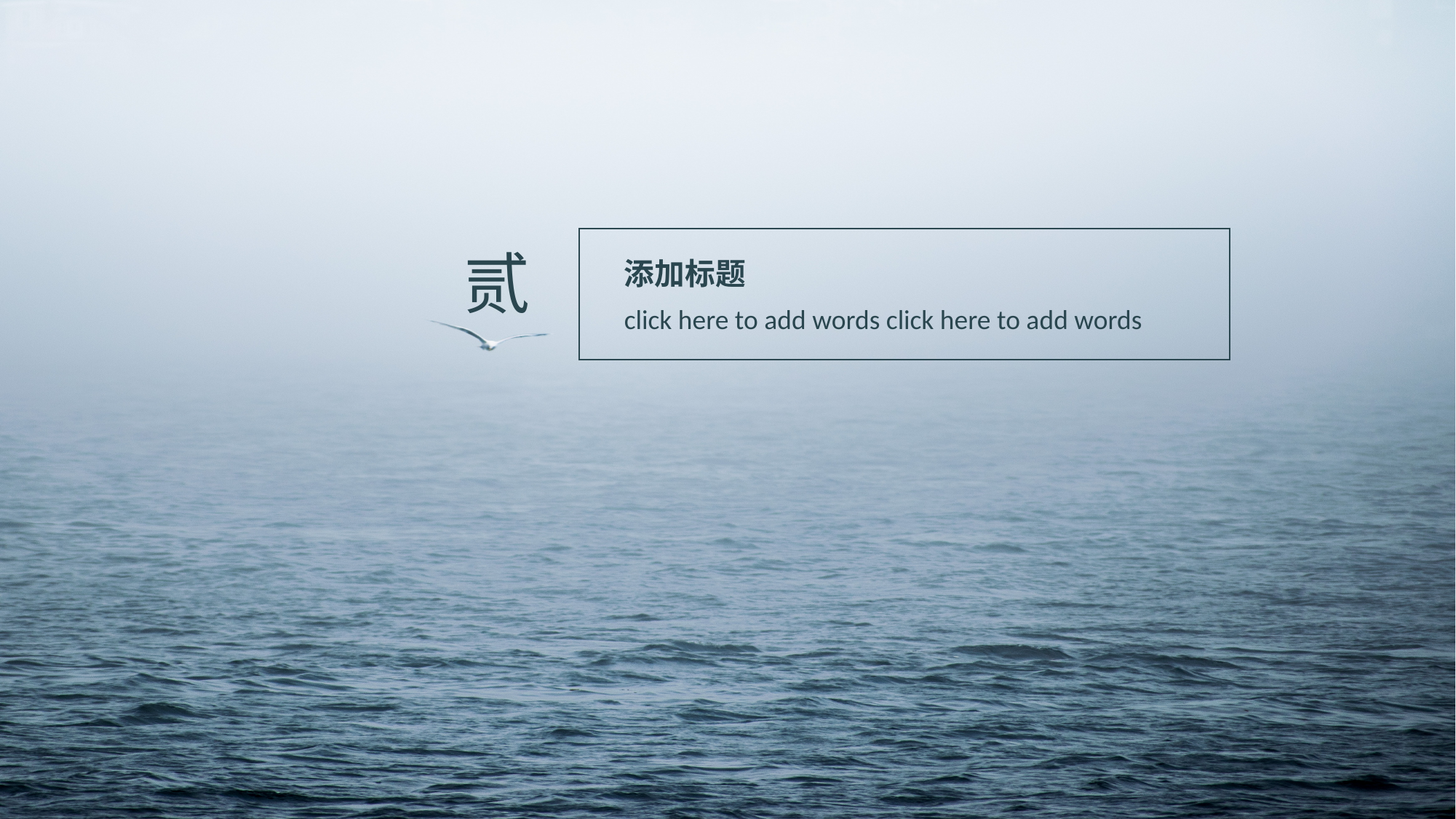

添加标题
click here to add words click here to add words
贰